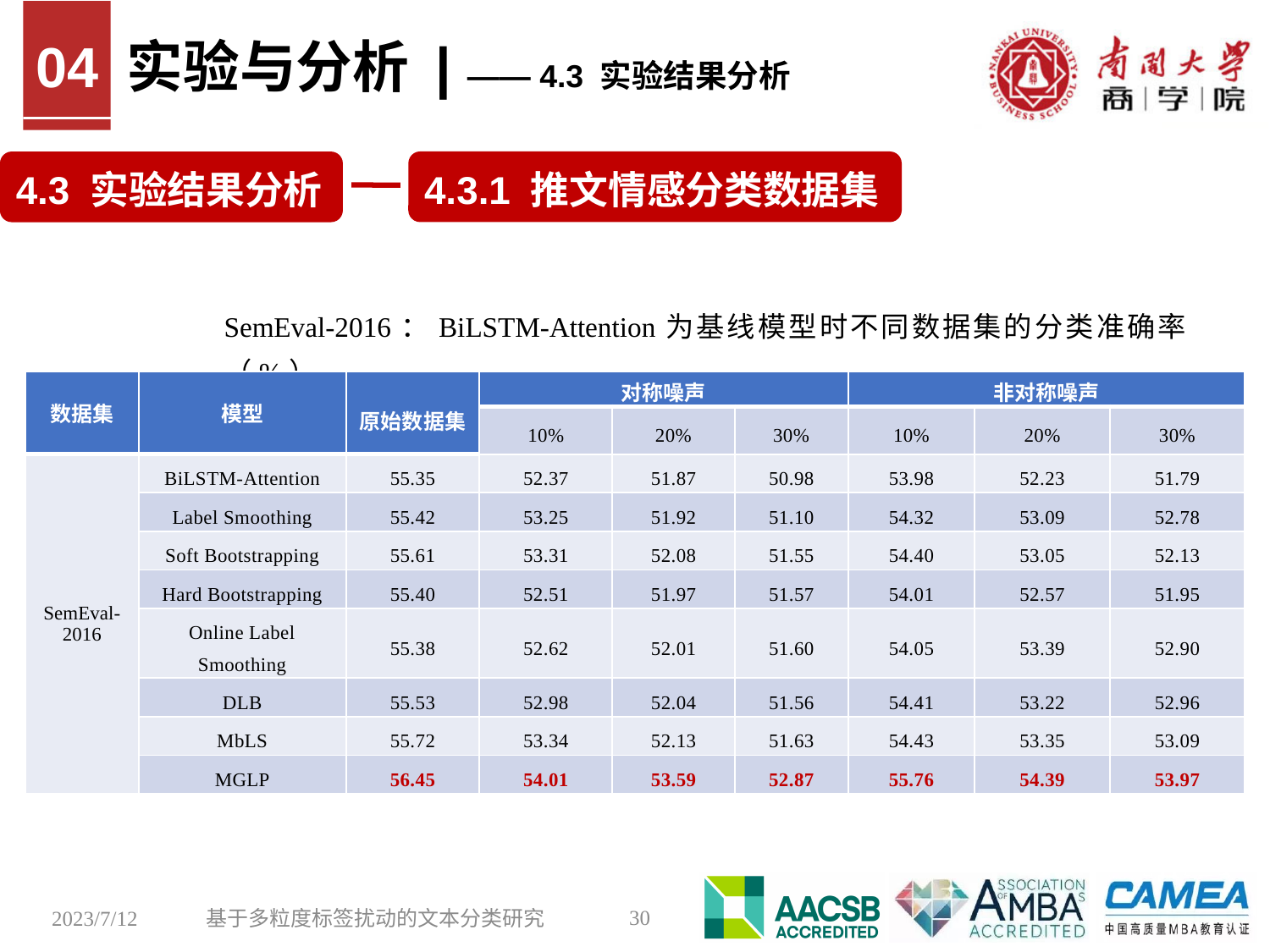

实验与分析 | —— 4.3 实验结果分析
04
4.3.1 推文情感分类数据集
4.3 实验结果分析
SemEval-2016：BiLSTM-Attention为基线模型时不同数据集的分类准确率（%）
| 数据集 | 模型 | 原始数据集 | 对称噪声 |  |  | 非对称噪声 |  |  |
| --- | --- | --- | --- | --- | --- | --- | --- | --- |
|  |  | 原始数据集 | 10% | 20% | 30% | 10% | 20% | 30% |
| SemEval-2016 | BiLSTM-Attention | 55.35 | 52.37 | 51.87 | 50.98 | 53.98 | 52.23 | 51.79 |
|  | Label Smoothing | 55.42 | 53.25 | 51.92 | 51.10 | 54.32 | 53.09 | 52.78 |
|  | Soft Bootstrapping | 55.61 | 53.31 | 52.08 | 51.55 | 54.40 | 53.05 | 52.13 |
|  | Hard Bootstrapping | 55.40 | 52.51 | 51.97 | 51.57 | 54.01 | 52.57 | 51.95 |
|  | Online Label Smoothing | 55.38 | 52.62 | 52.01 | 51.60 | 54.05 | 53.39 | 52.90 |
|  | DLB | 55.53 | 52.98 | 52.04 | 51.56 | 54.41 | 53.22 | 52.96 |
|  | MbLS | 55.72 | 53.34 | 52.13 | 51.63 | 54.43 | 53.35 | 53.09 |
|  | MGLP | 56.45 | 54.01 | 53.59 | 52.87 | 55.76 | 54.39 | 53.97 |
30
2023/7/12
基于多粒度标签扰动的文本分类研究